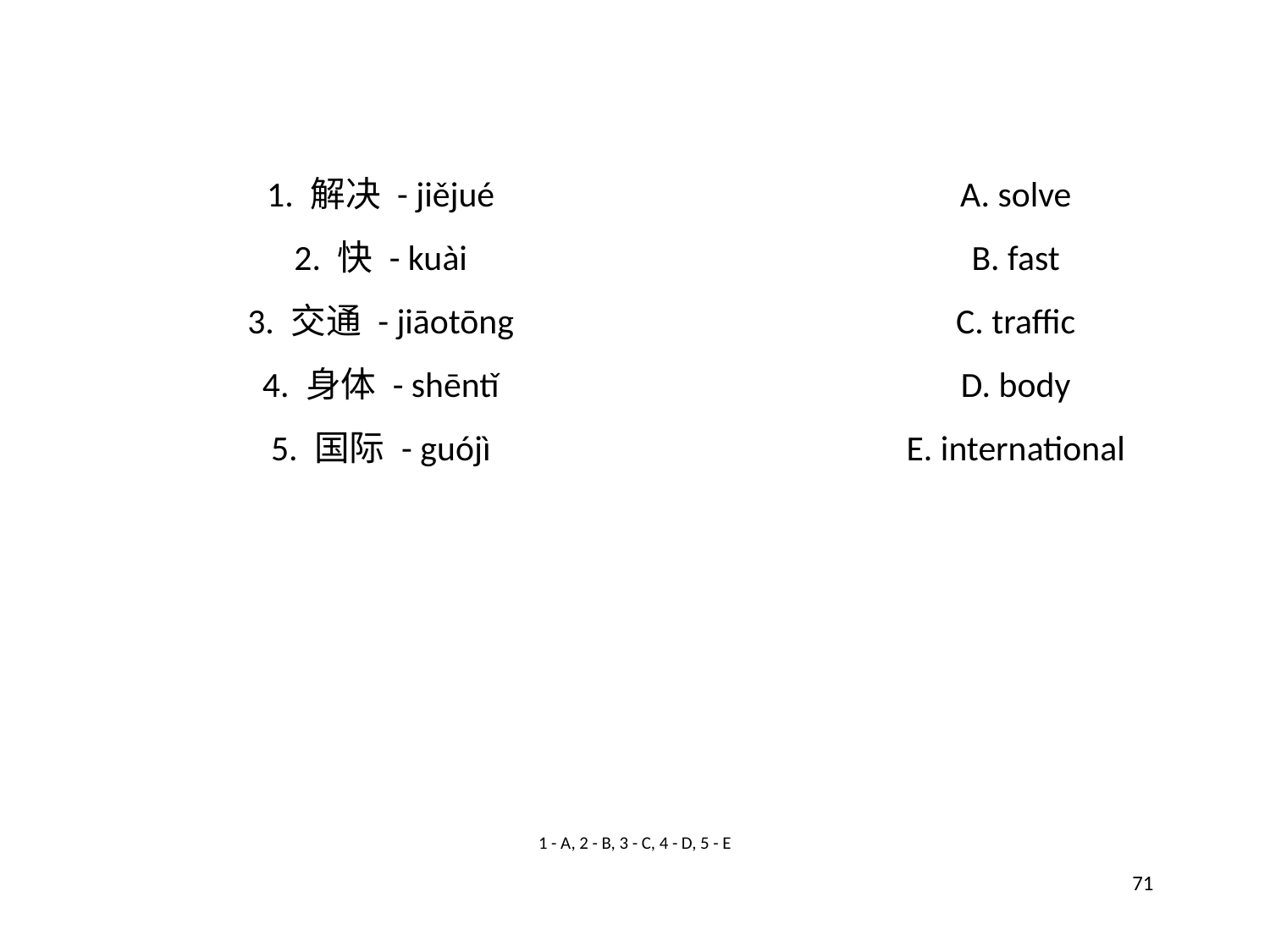

1. 解决 - jiějué

A. solve

2. 快 - kuài

B. fast

3. 交通 - jiāotōng

C. traffic

4. 身体 - shēntǐ

D. body

5. 国际 - guójì

E. international
1 - A, 2 - B, 3 - C, 4 - D, 5 - E

71